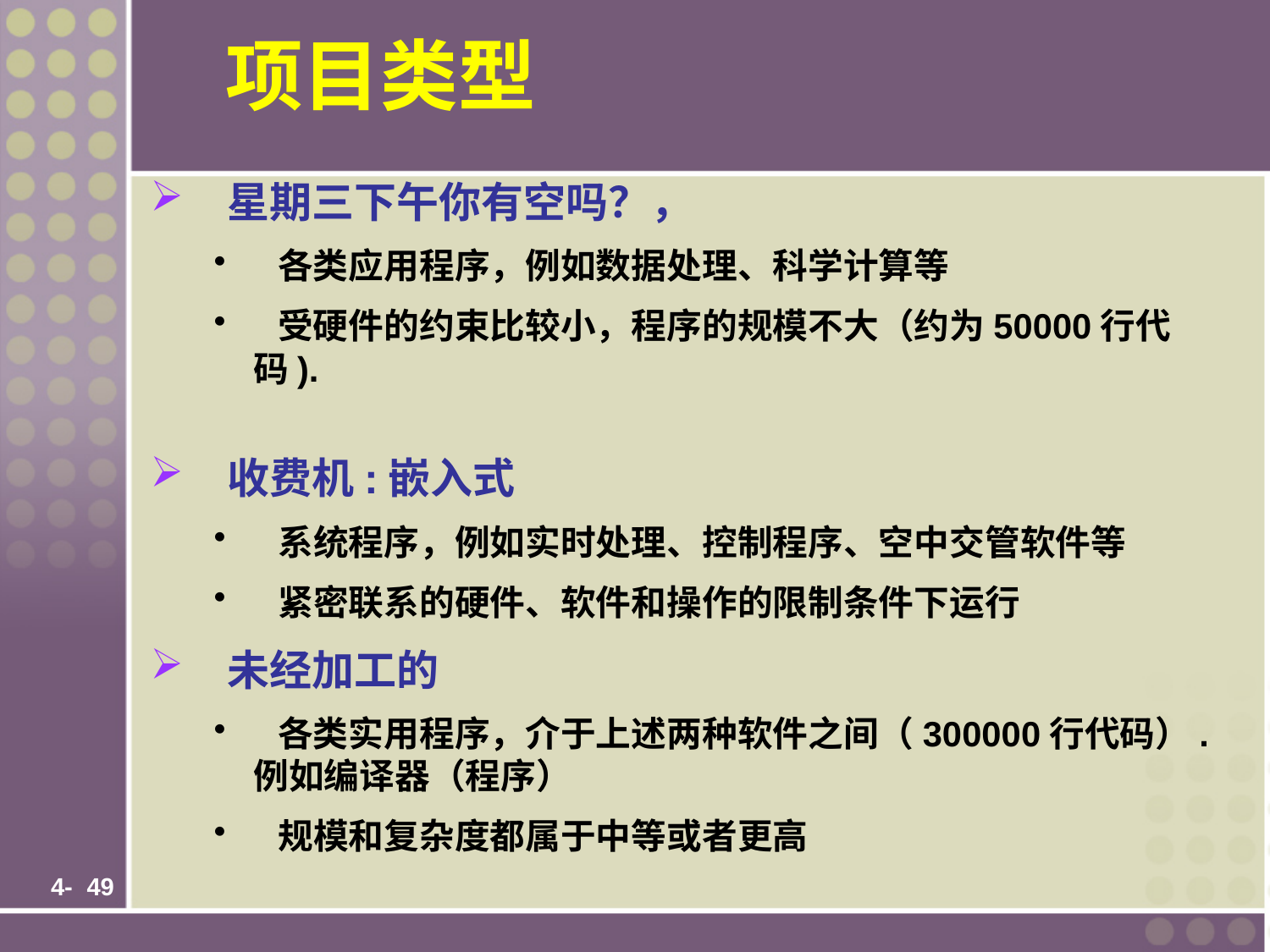

# 项目类型
  星期三下午你有空吗？，
  各类应用程序，例如数据处理、科学计算等
  受硬件的约束比较小，程序的规模不大（约为50000行代码).

  收费机:嵌入式
  系统程序，例如实时处理、控制程序、空中交管软件等
  紧密联系的硬件、软件和操作的限制条件下运行
  未经加工的
  各类实用程序，介于上述两种软件之间（300000行代码）.例如编译器（程序）
  规模和复杂度都属于中等或者更高
  4-  49